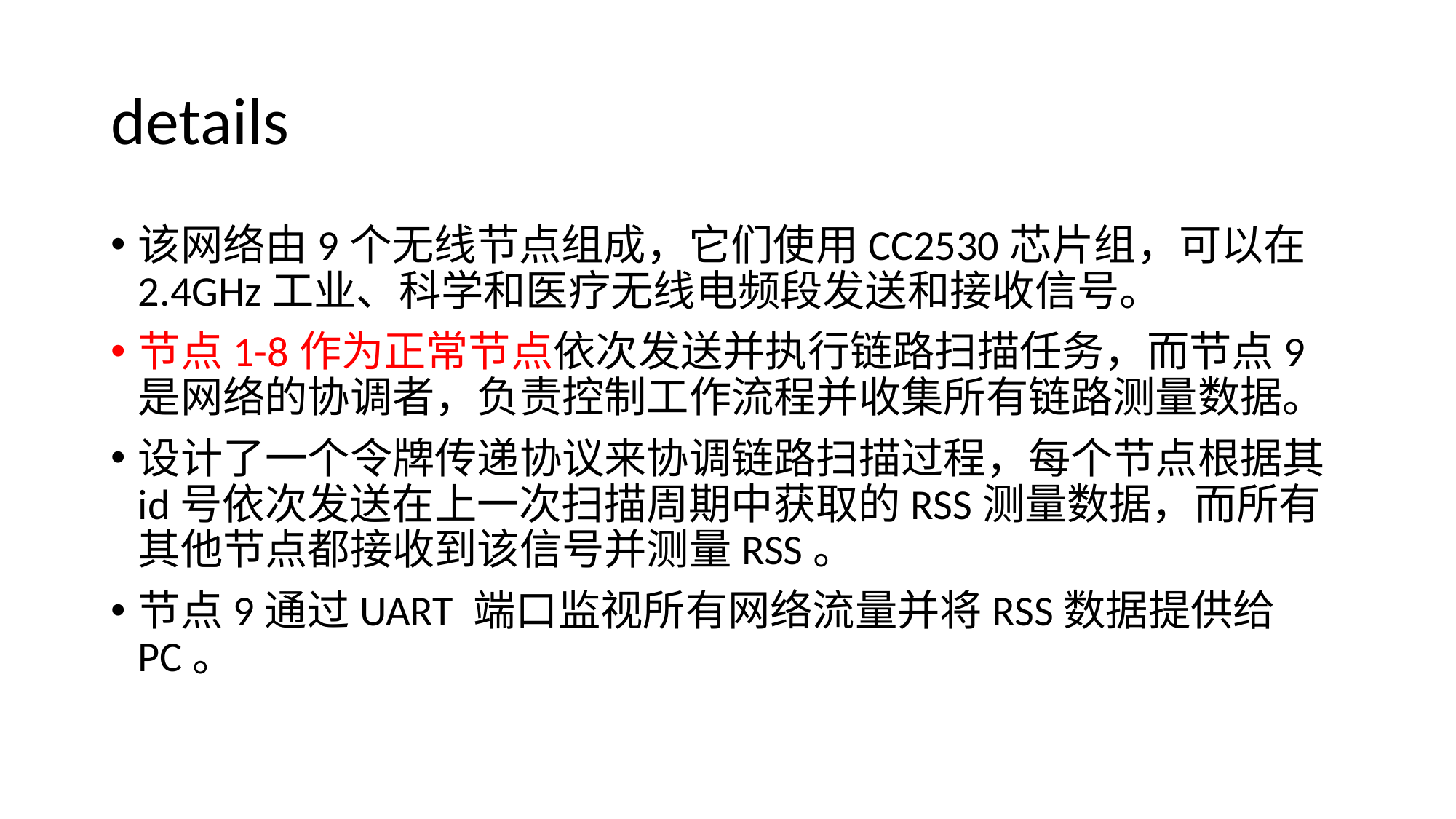

# details
该网络由9个无线节点组成，它们使用CC2530芯片组，可以在2.4GHz工业、科学和医疗无线电频段发送和接收信号。
节点1-8作为正常节点依次发送并执行链路扫描任务，而节点9是网络的协调者，负责控制工作流程并收集所有链路测量数据。
设计了一个令牌传递协议来协调链路扫描过程，每个节点根据其id号依次发送在上一次扫描周期中获取的RSS测量数据，而所有其他节点都接收到该信号并测量RSS。
节点9通过UART 端口监视所有网络流量并将RSS数据提供给PC。